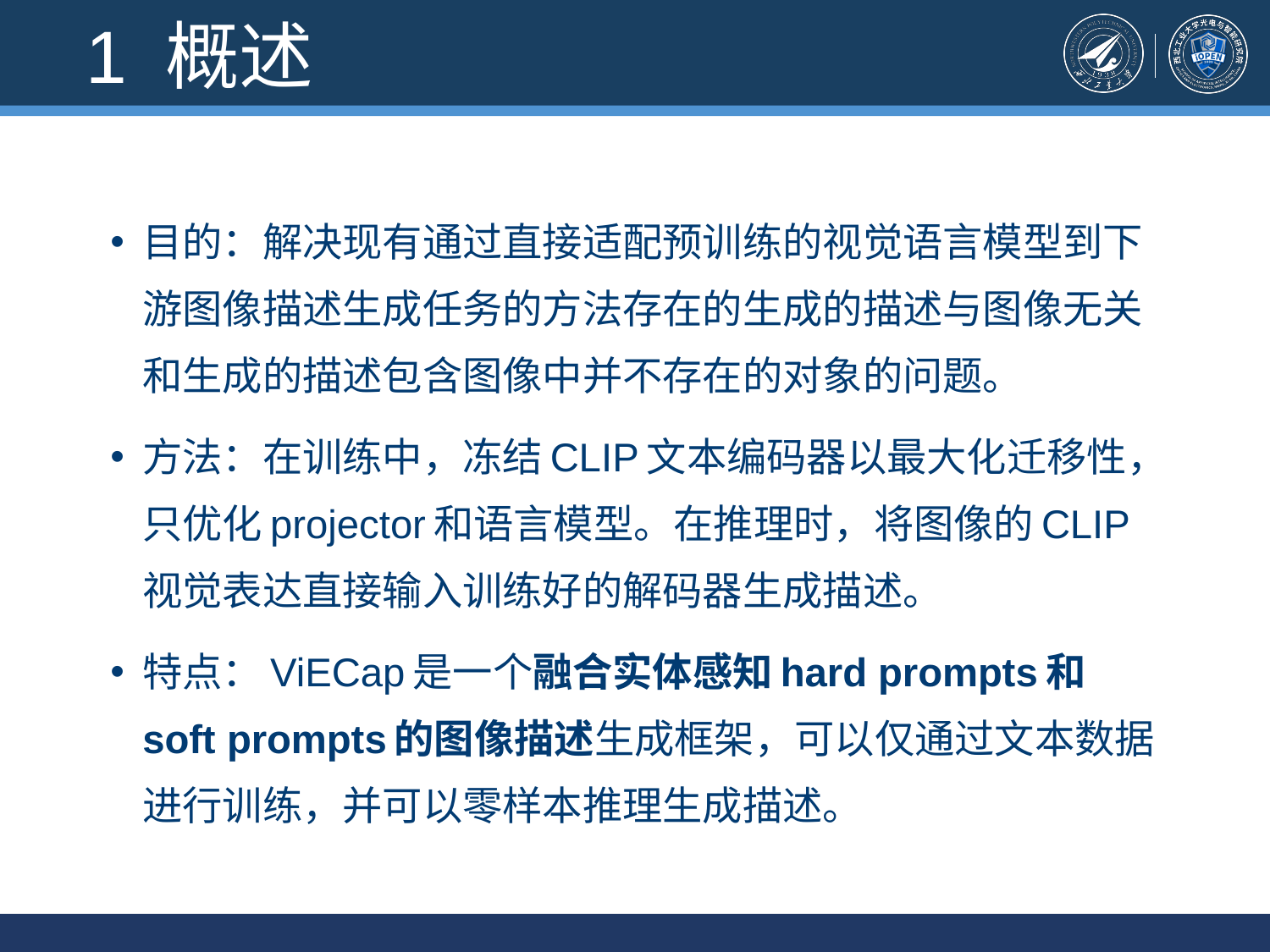

1 概述
目的：解决现有通过直接适配预训练的视觉语言模型到下游图像描述生成任务的方法存在的生成的描述与图像无关和生成的描述包含图像中并不存在的对象的问题。
方法：在训练中，冻结CLIP文本编码器以最大化迁移性，只优化projector和语言模型。在推理时，将图像的CLIP视觉表达直接输入训练好的解码器生成描述。
特点：ViECap是一个融合实体感知hard prompts和soft prompts的图像描述生成框架，可以仅通过文本数据进行训练，并可以零样本推理生成描述。